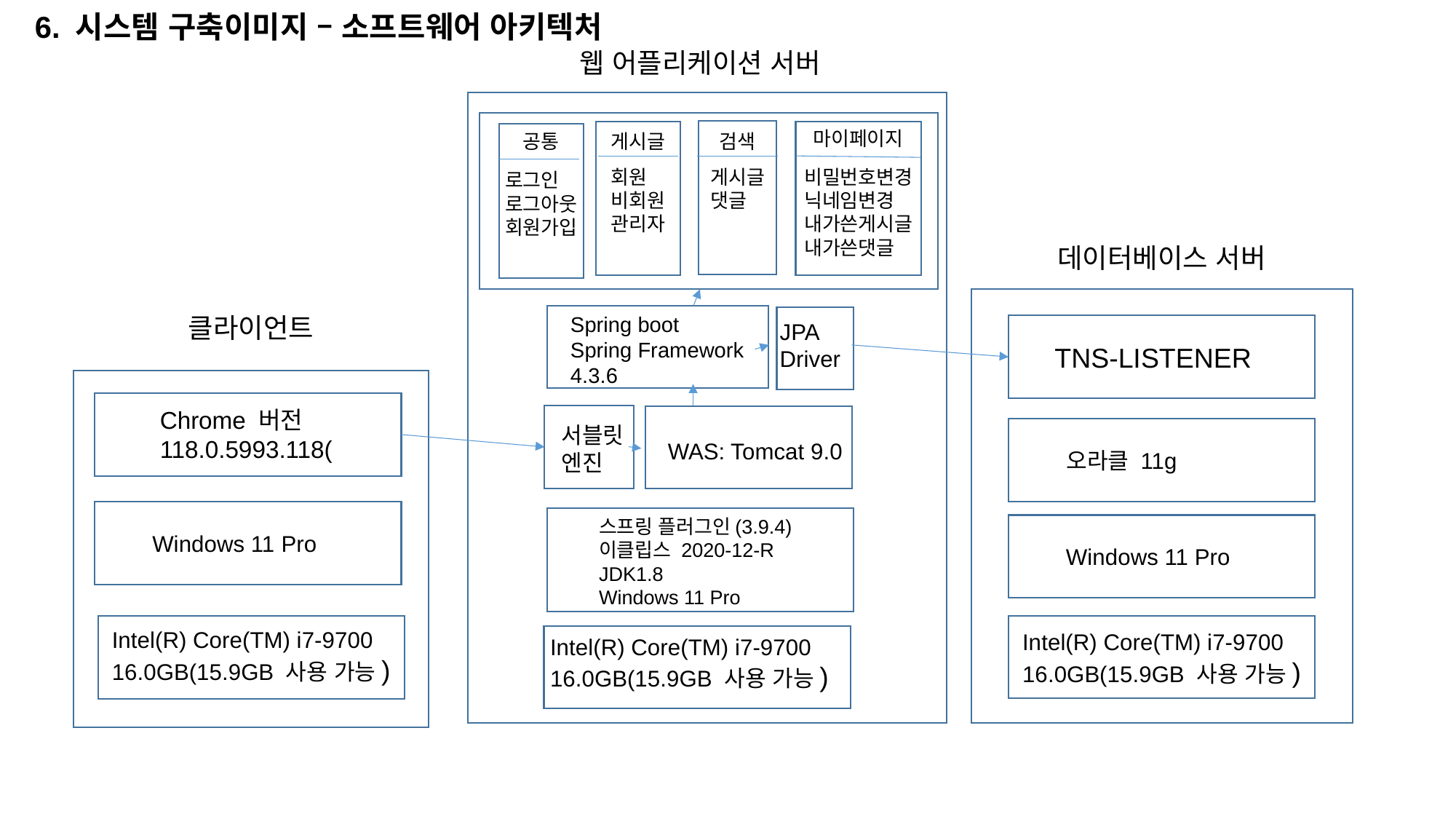

6. 시스템 구축이미지 – 소프트웨어 아키텍처
웹 어플리케이션 서버

마이페이지

공통

게시글
검색
회원
비회원
관리자
비밀번호변경
닉네임변경
내가쓴게시글
내가쓴댓글
게시글
댓글
로그인
로그아웃
회원가입
데이터베이스 서버

클라이언트

Spring boot
Spring Framework
4.3.6

JPA
Driver

TNS-LISTENER

Chrome 버전
118.0.5993.118(

서블릿
엔진

WAS: Tomcat 9.0
오라클 11g

스프링 플러그인(3.9.4)
이클립스 2020-12-R
JDK1.8
Windows 11 Pro

Windows 11 Pro
Windows 11 Pro

Intel(R) Core(TM) i7-9700
16.0GB(15.9GB 사용 가능)
Intel(R) Core(TM) i7-9700
16.0GB(15.9GB 사용 가능)

Intel(R) Core(TM) i7-9700
16.0GB(15.9GB 사용 가능)